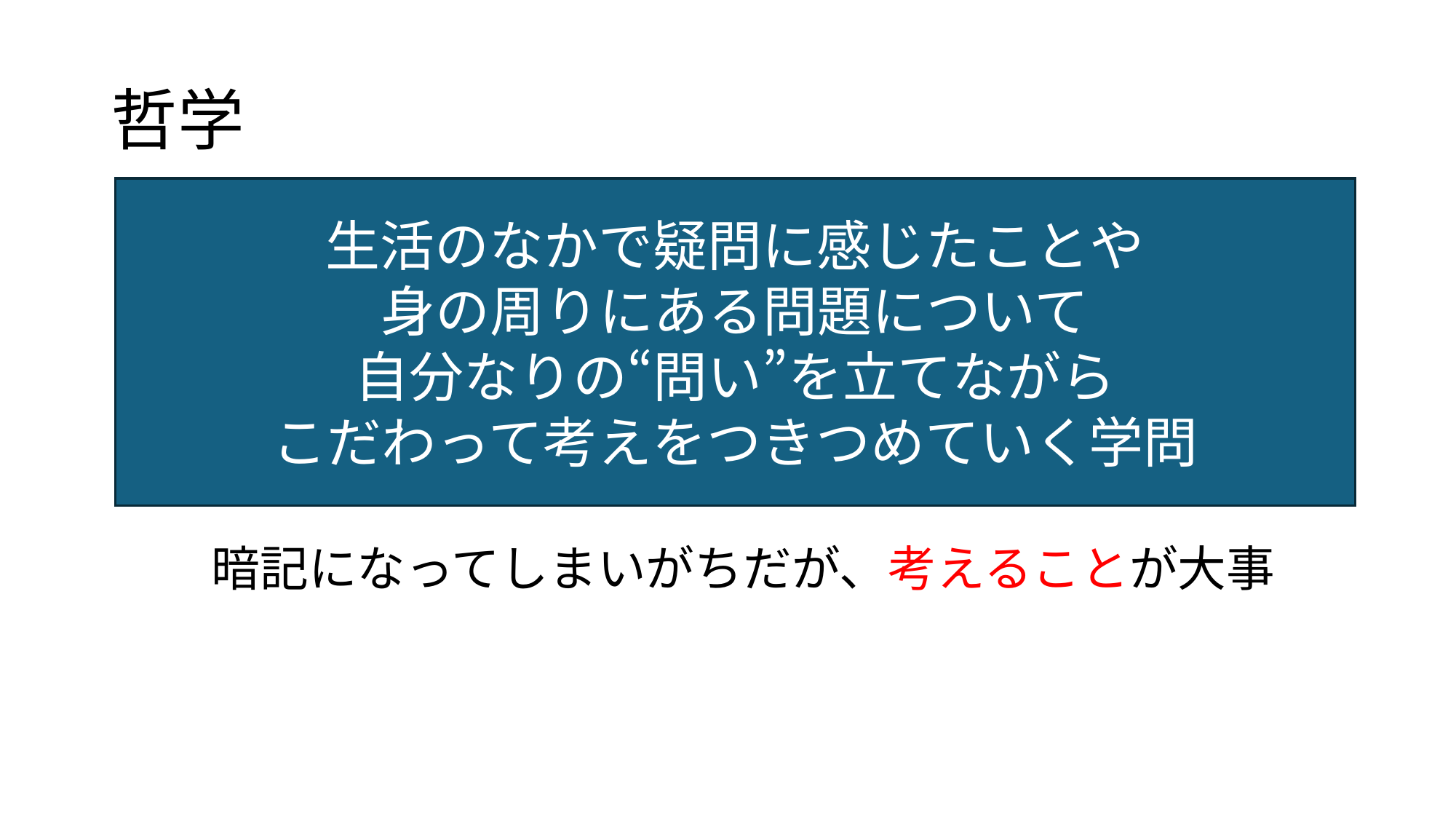

# 哲学
生活のなかで疑問に感じたことや
身の周りにある問題について
自分なりの“問い”を立てながら
こだわって考えをつきつめていく学問
暗記になってしまいがちだが、考えることが大事